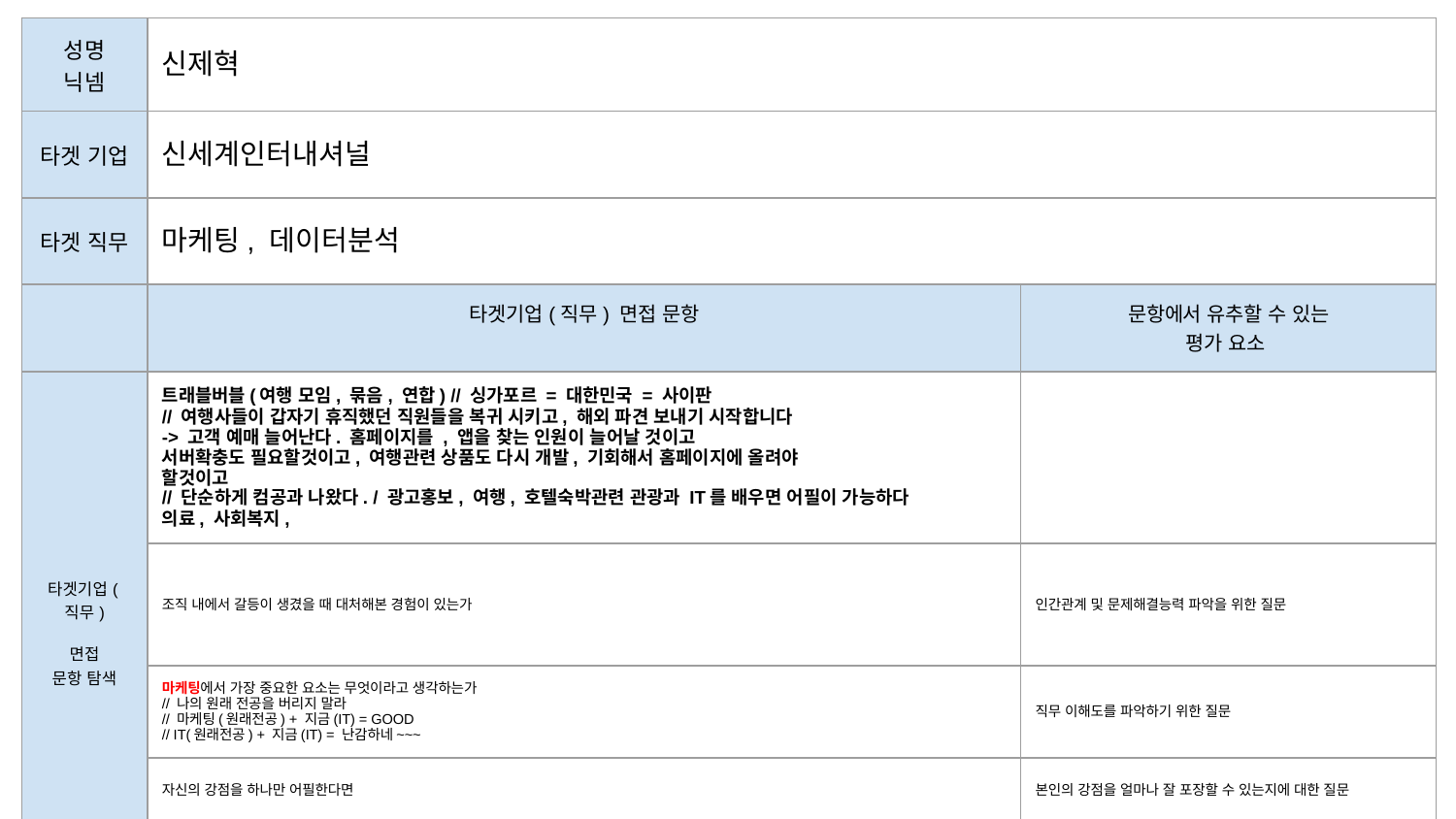

| 성명 닉넴 | 신제혁 |  |
| --- | --- | --- |
| 타겟 기업 | 신세계인터내셔널 |  |
| 타겟 직무 | 마케팅, 데이터분석 |  |
|  | 타겟기업(직무) 면접 문항 | 문항에서 유추할 수 있는 평가 요소 |
| 타겟기업(직무) 면접 문항 탐색 | 트래블버블(여행 모임, 묶음, 연합) // 싱가포르 = 대한민국 = 사이판 // 여행사들이 갑자기 휴직했던 직원들을 복귀 시키고, 해외 파견 보내기 시작합니다 -> 고객 예매 늘어난다. 홈페이지를 , 앱을 찾는 인원이 늘어날 것이고 서버확충도 필요할것이고, 여행관련 상품도 다시 개발, 기회해서 홈페이지에 올려야 할것이고 // 단순하게 컴공과 나왔다. / 광고홍보, 여행, 호텔숙박관련 관광과 IT를 배우면 어필이 가능하다 의료, 사회복지, |  |
|  | 조직 내에서 갈등이 생겼을 때 대처해본 경험이 있는가 | 인간관계 및 문제해결능력 파악을 위한 질문 |
|  | 마케팅에서 가장 중요한 요소는 무엇이라고 생각하는가 // 나의 원래 전공을 버리지 말라 // 마케팅(원래전공) + 지금(IT) = GOOD // IT(원래전공) + 지금(IT) = 난감하네~~~ | 직무 이해도를 파악하기 위한 질문 |
|  | 자신의 강점을 하나만 어필한다면 | 본인의 강점을 얼마나 잘 포장할 수 있는지에 대한 질문 |
|  |  |  |